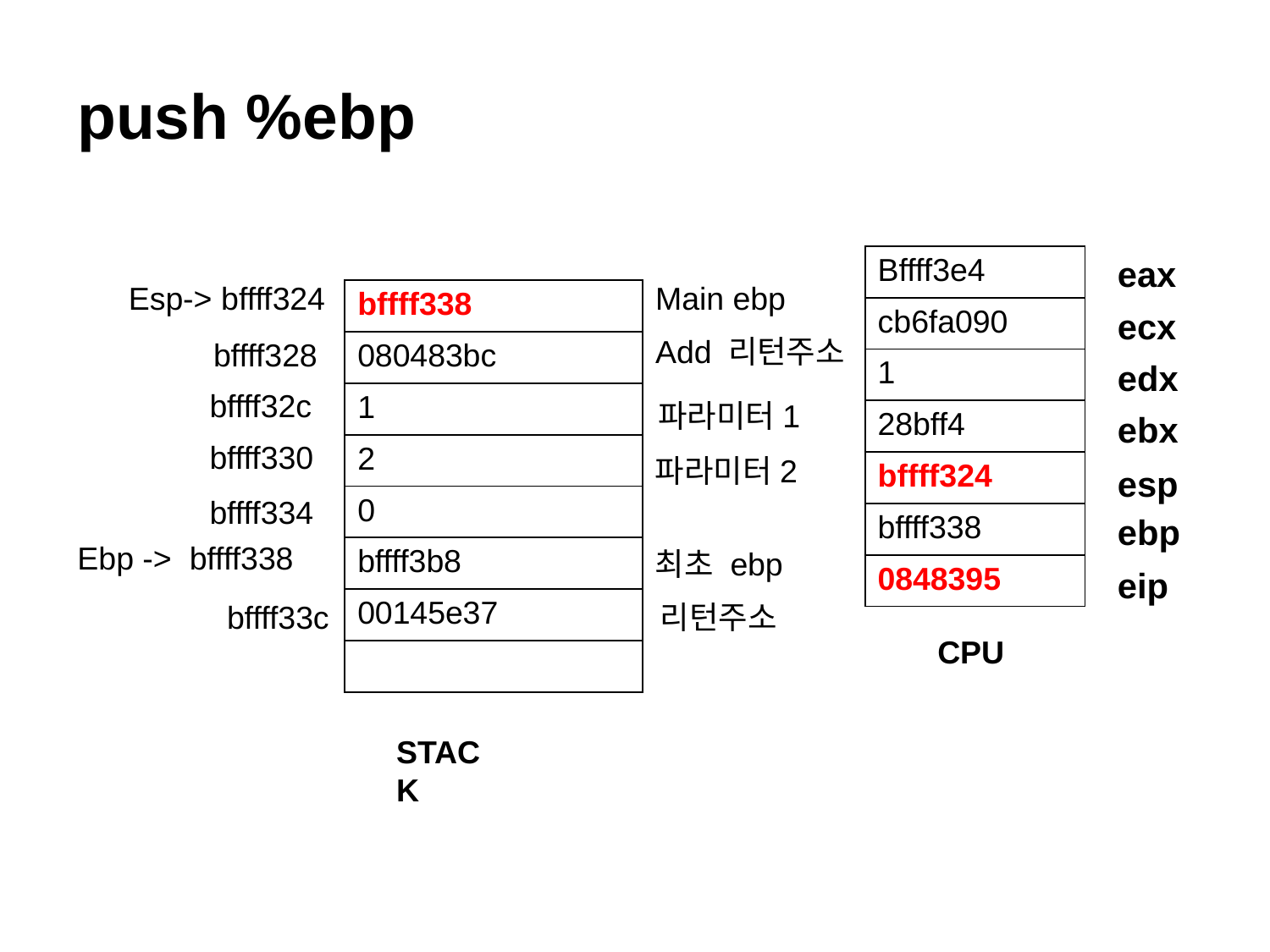

push %ebp
| Bffff3e4 |
| --- |
| cb6fa090 |
| 1 |
| 28bff4 |
| bffff324 |
| bffff338 |
| 0848395 |
eax
Esp-> bffff324
Main ebp
| bffff338 |
| --- |
| 080483bc |
| 1 |
| 2 |
| 0 |
| bffff3b8 |
| 00145e37 |
|  |
ecx
Add 리턴주소
bffff328
edx
bffff32c
파라미터1
ebx
bffff330
파라미터2
esp
bffff334
ebp
Ebp ->  bffff338
최초 ebp
eip
bffff33c
리턴주소
CPU
STACK